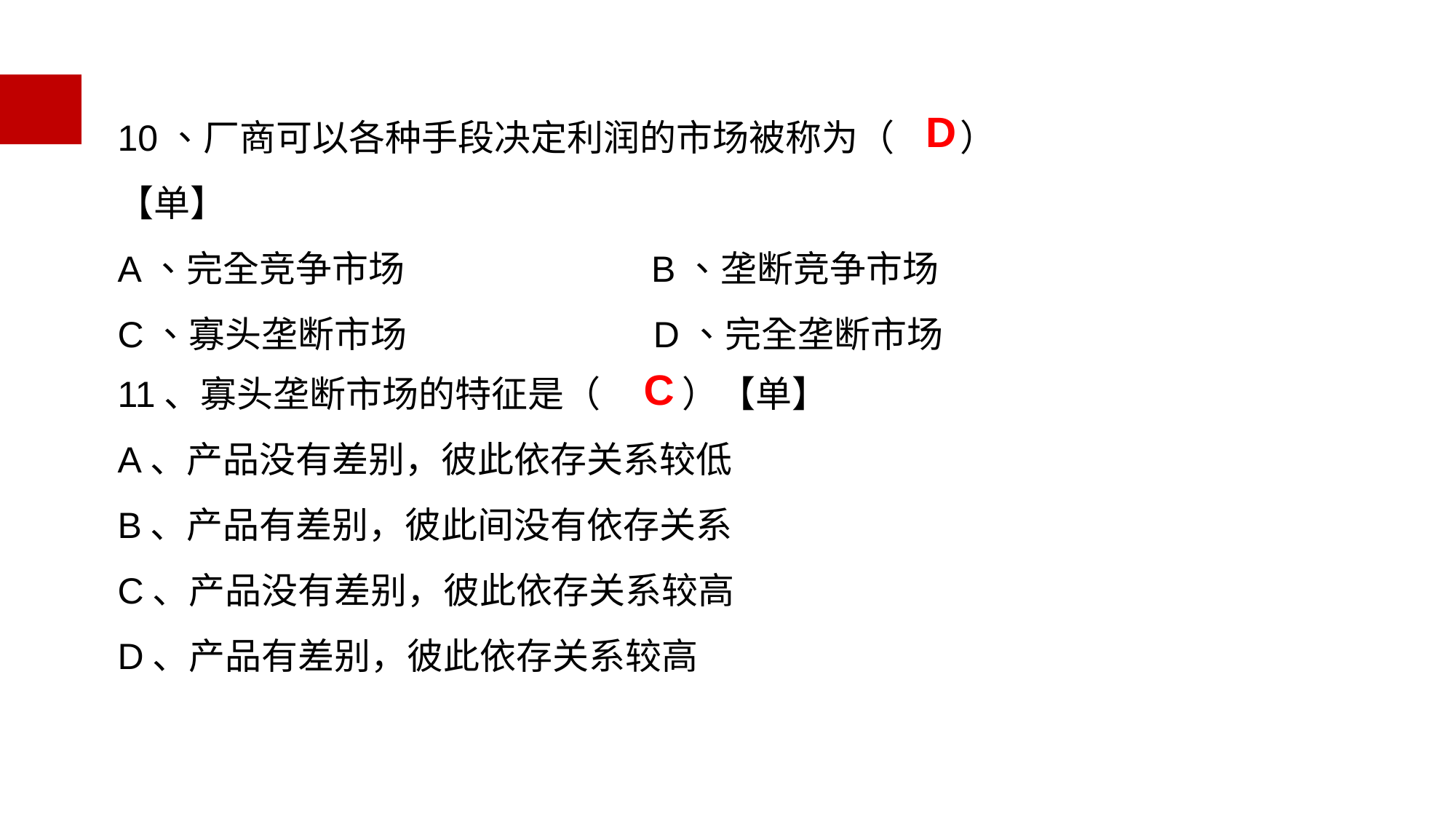

10、厂商可以各种手段决定利润的市场被称为（        ）【单】
A、完全竞争市场                             B、垄断竞争市场
C、寡头垄断市场                             D、完全垄断市场
D
11、寡头垄断市场的特征是（          ）【单】
A、产品没有差别，彼此依存关系较低
B、产品有差别，彼此间没有依存关系
C、产品没有差别，彼此依存关系较高
D、产品有差别，彼此依存关系较高
C